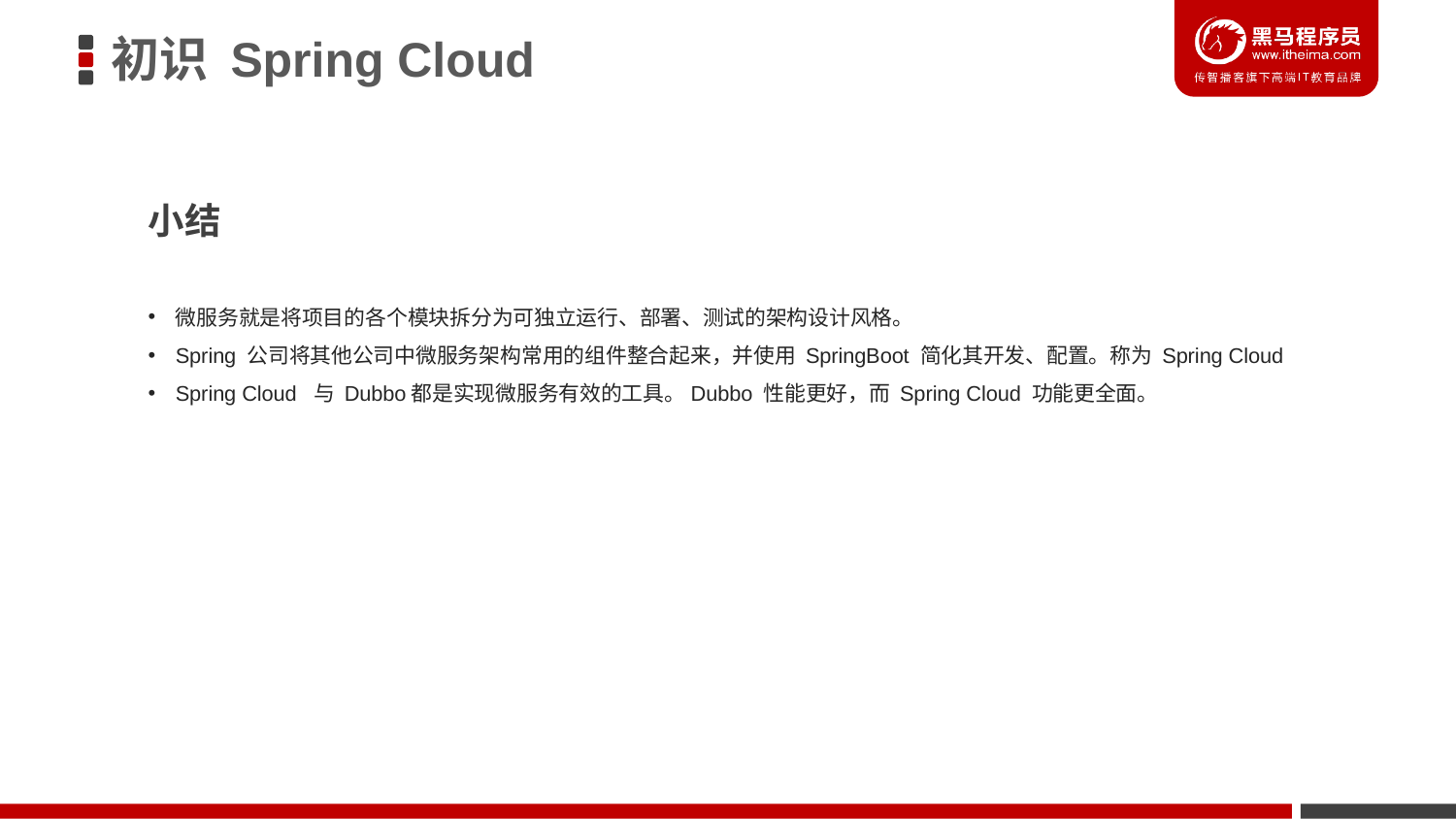

初识 Spring Cloud
小结
微服务就是将项目的各个模块拆分为可独立运行、部署、测试的架构设计风格。
Spring 公司将其他公司中微服务架构常用的组件整合起来，并使用 SpringBoot 简化其开发、配置。称为 Spring Cloud
Spring Cloud  与 Dubbo都是实现微服务有效的工具。Dubbo 性能更好，而 Spring Cloud 功能更全面。